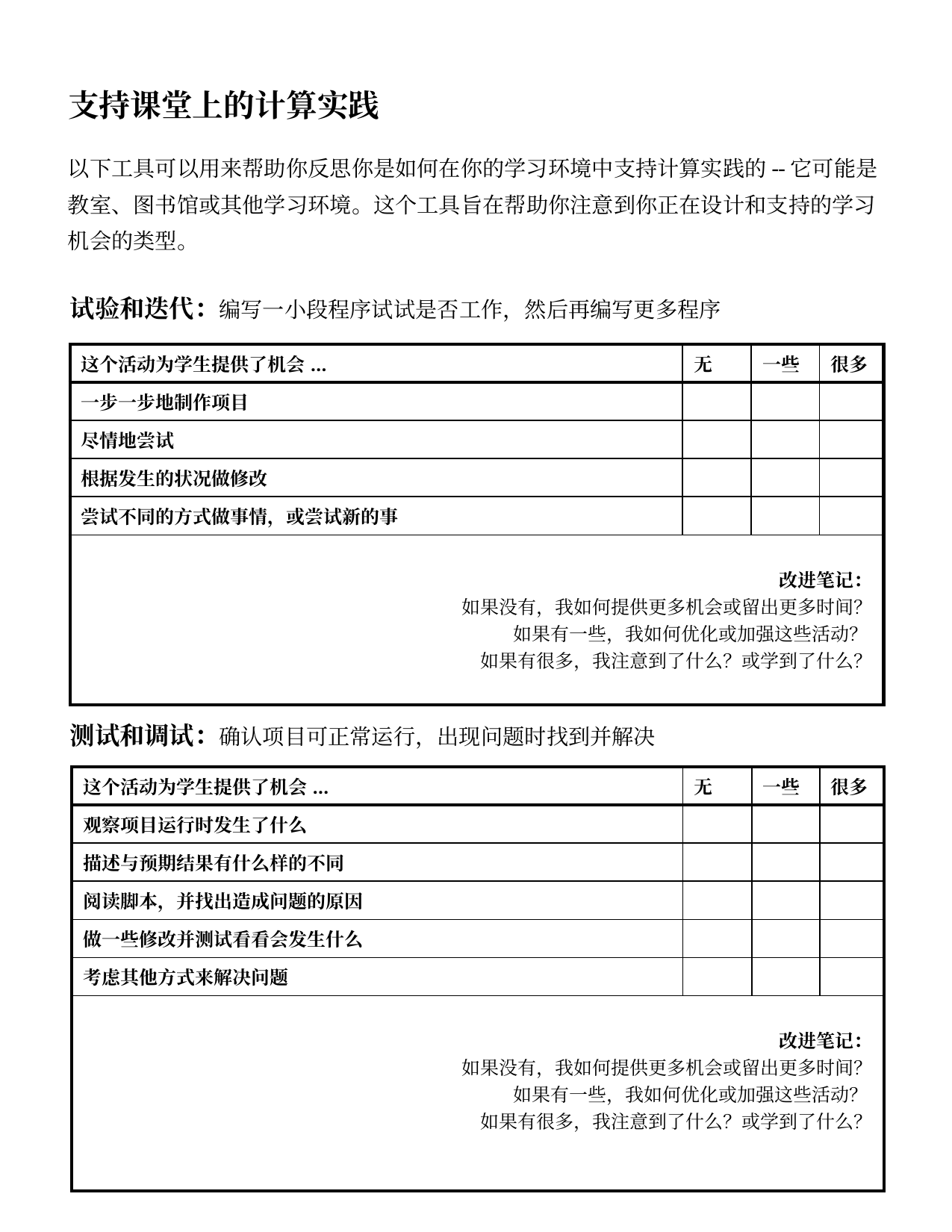

支持课堂上的计算实践
以下工具可以用来帮助你反思你是如何在你的学习环境中支持计算实践的--它可能是教室、图书馆或其他学习环境。这个工具旨在帮助你注意到你正在设计和支持的学习机会的类型。
试验和迭代：编写一小段程序试试是否工作，然后再编写更多程序
| 这个活动为学生提供了机会... | 无 | 一些 | 很多 |
| --- | --- | --- | --- |
| 一步一步地制作项目 |  |  |  |
| 尽情地尝试 |  |  |  |
| 根据发生的状况做修改 |  |  |  |
| 尝试不同的方式做事情，或尝试新的事 |  |  |  |
| 改进笔记： 如果没有，我如何提供更多机会或留出更多时间？ 如果有一些，我如何优化或加强这些活动？ 如果有很多，我注意到了什么？或学到了什么？ |  |  |  |
测试和调试：确认项目可正常运行，出现问题时找到并解决

| 这个活动为学生提供了机会... | 无 | 一些 | 很多 |
| --- | --- | --- | --- |
| 观察项目运行时发生了什么 |  |  |  |
| 描述与预期结果有什么样的不同 |  |  |  |
| 阅读脚本，并找出造成问题的原因 |  |  |  |
| 做一些修改并测试看看会发生什么 |  |  |  |
| 考虑其他方式来解决问题 |  |  |  |
| 改进笔记： 如果没有，我如何提供更多机会或留出更多时间？ 如果有一些，我如何优化或加强这些活动？ 如果有很多，我注意到了什么？或学到了什么？ |  |  |  |